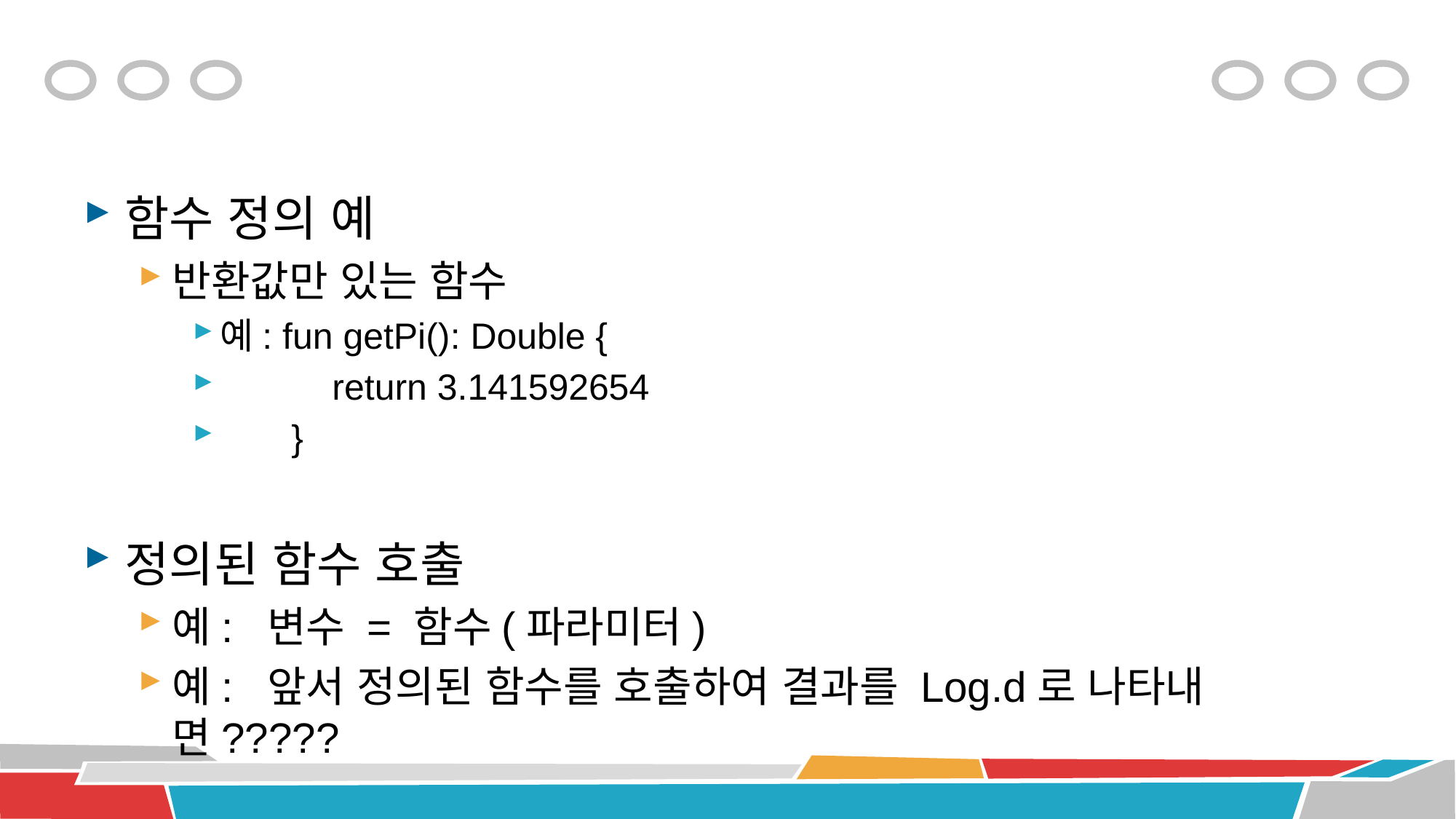

#
함수 정의 예
반환값만 있는 함수
예: fun getPi(): Double {
           return 3.141592654
       }

정의된 함수 호출
예:  변수 = 함수(파라미터)
예:  앞서 정의된 함수를 호출하여 결과를 Log.d로 나타내면?????